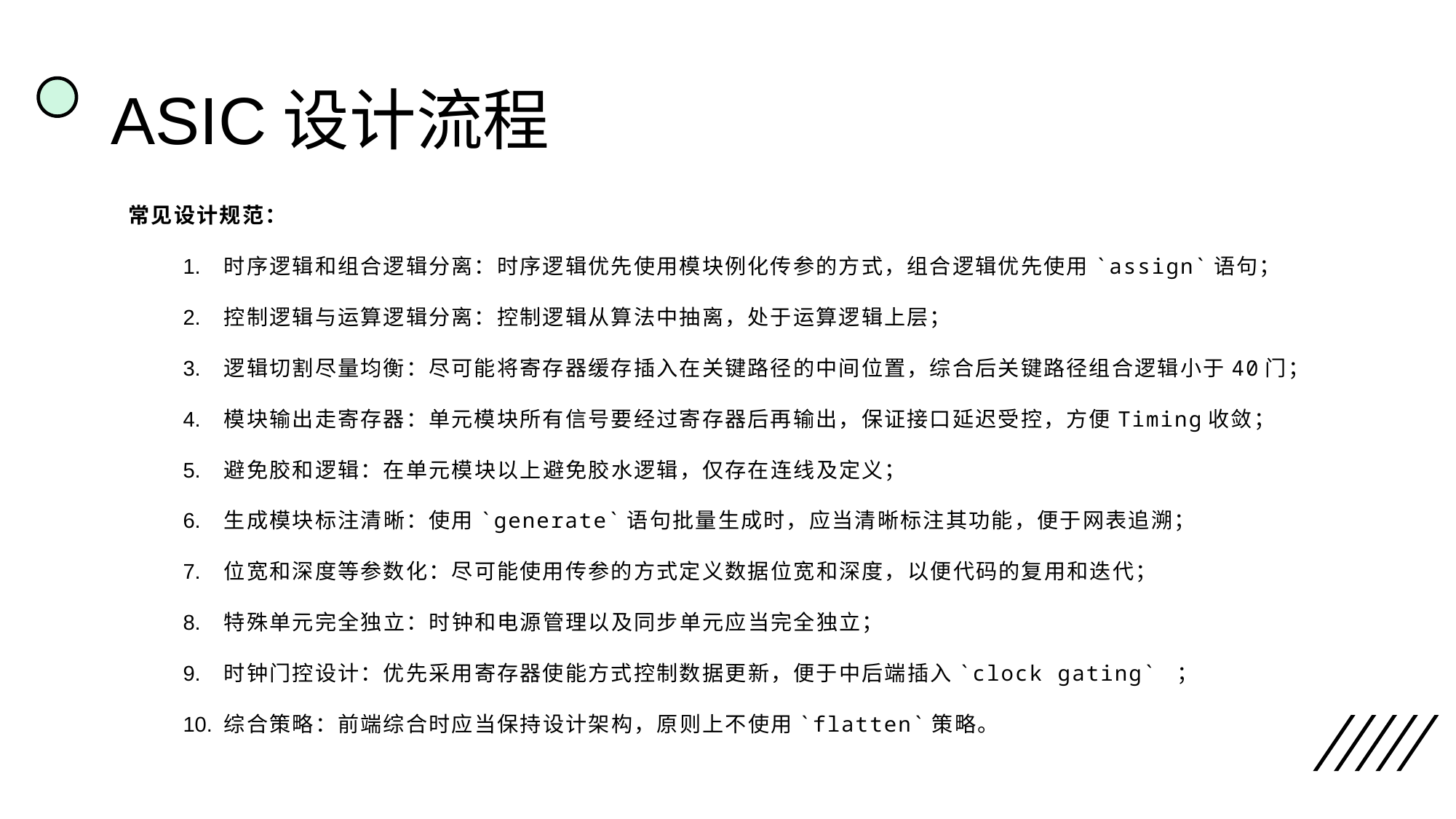

# ASIC设计流程
常见设计规范：
时序逻辑和组合逻辑分离：时序逻辑优先使用模块例化传参的方式，组合逻辑优先使用`assign`语句；
控制逻辑与运算逻辑分离：控制逻辑从算法中抽离，处于运算逻辑上层；
逻辑切割尽量均衡：尽可能将寄存器缓存插入在关键路径的中间位置，综合后关键路径组合逻辑小于40门；
模块输出走寄存器：单元模块所有信号要经过寄存器后再输出，保证接口延迟受控，方便Timing收敛；
避免胶和逻辑：在单元模块以上避免胶水逻辑，仅存在连线及定义；
生成模块标注清晰：使用`generate`语句批量生成时，应当清晰标注其功能，便于网表追溯；
位宽和深度等参数化：尽可能使用传参的方式定义数据位宽和深度，以便代码的复用和迭代；
特殊单元完全独立：时钟和电源管理以及同步单元应当完全独立；
时钟门控设计：优先采用寄存器使能方式控制数据更新，便于中后端插入`clock gating` ；
综合策略：前端综合时应当保持设计架构，原则上不使用`flatten`策略。